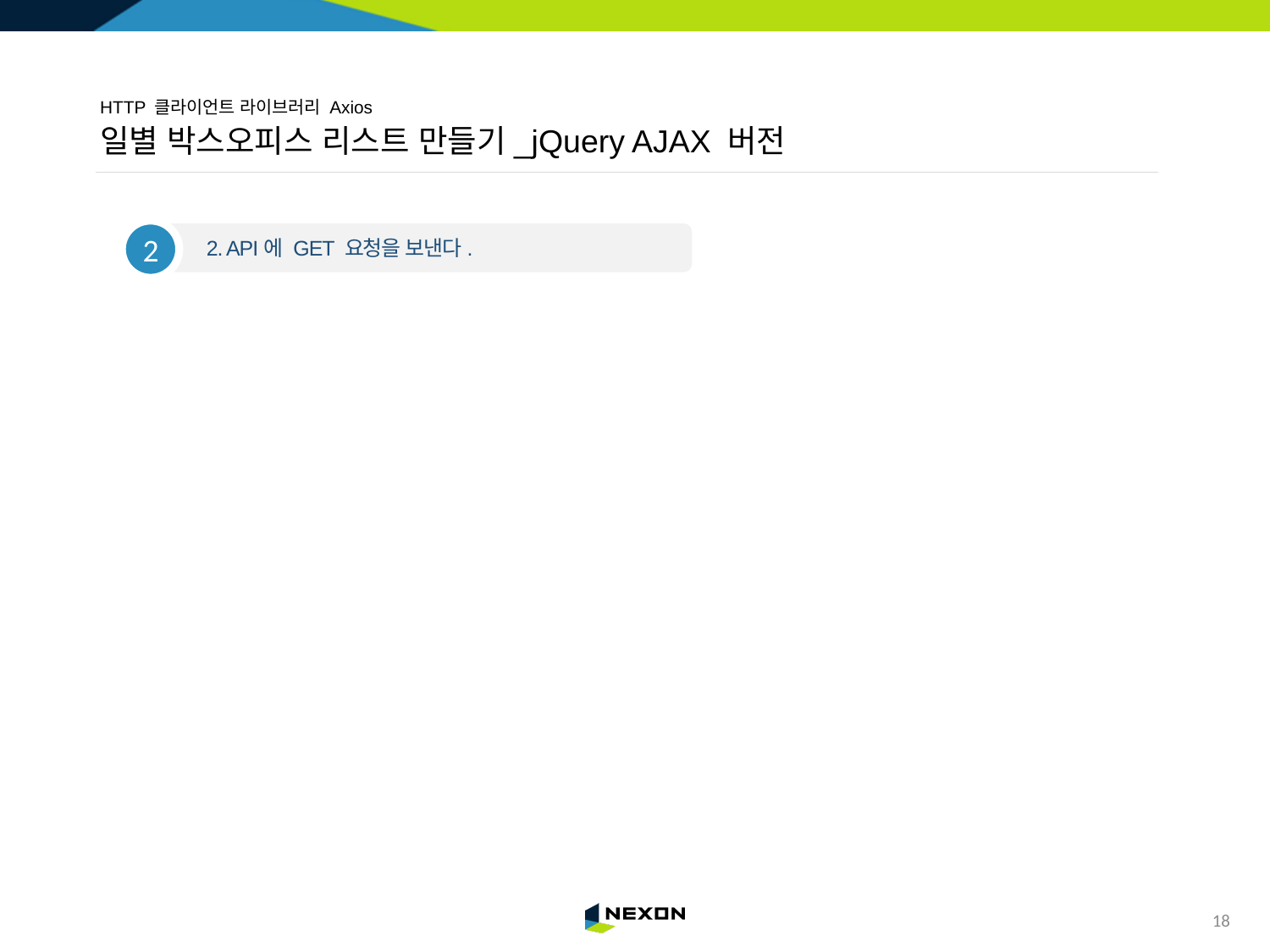

# HTTP 클라이언트 라이브러리 Axios 일별 박스오피스 리스트 만들기_jQuery AJAX 버전
2
2. API에 GET 요청을 보낸다.
18